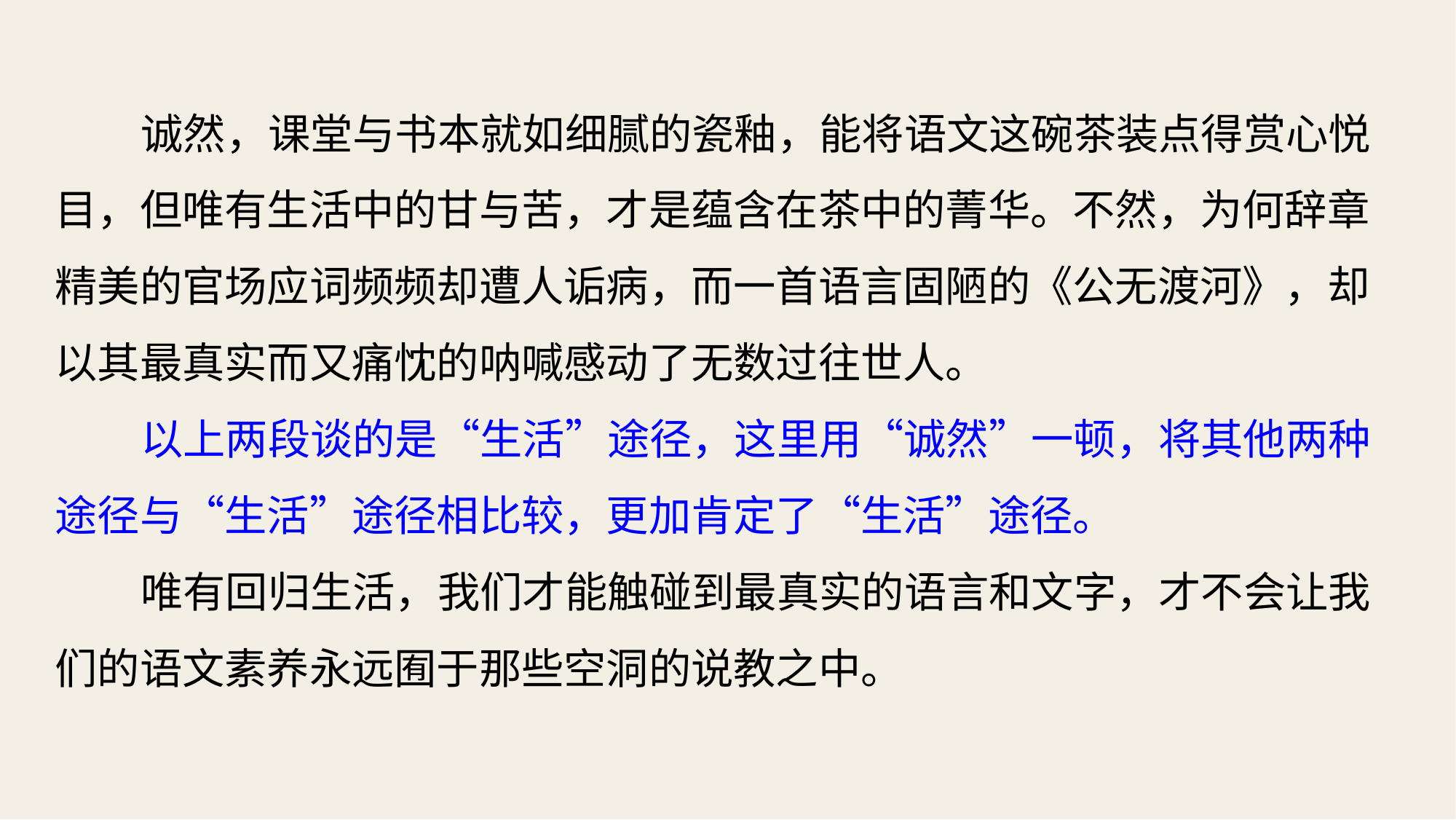

诚然，课堂与书本就如细腻的瓷釉，能将语文这碗茶装点得赏心悦目，但唯有生活中的甘与苦，才是蕴含在茶中的菁华。不然，为何辞章精美的官场应词频频却遭人诟病，而一首语言固陋的《公无渡河》，却以其最真实而又痛忱的呐喊感动了无数过往世人。
以上两段谈的是“生活”途径，这里用“诚然”一顿，将其他两种途径与“生活”途径相比较，更加肯定了“生活”途径。
唯有回归生活，我们才能触碰到最真实的语言和文字，才不会让我们的语文素养永远囿于那些空洞的说教之中。